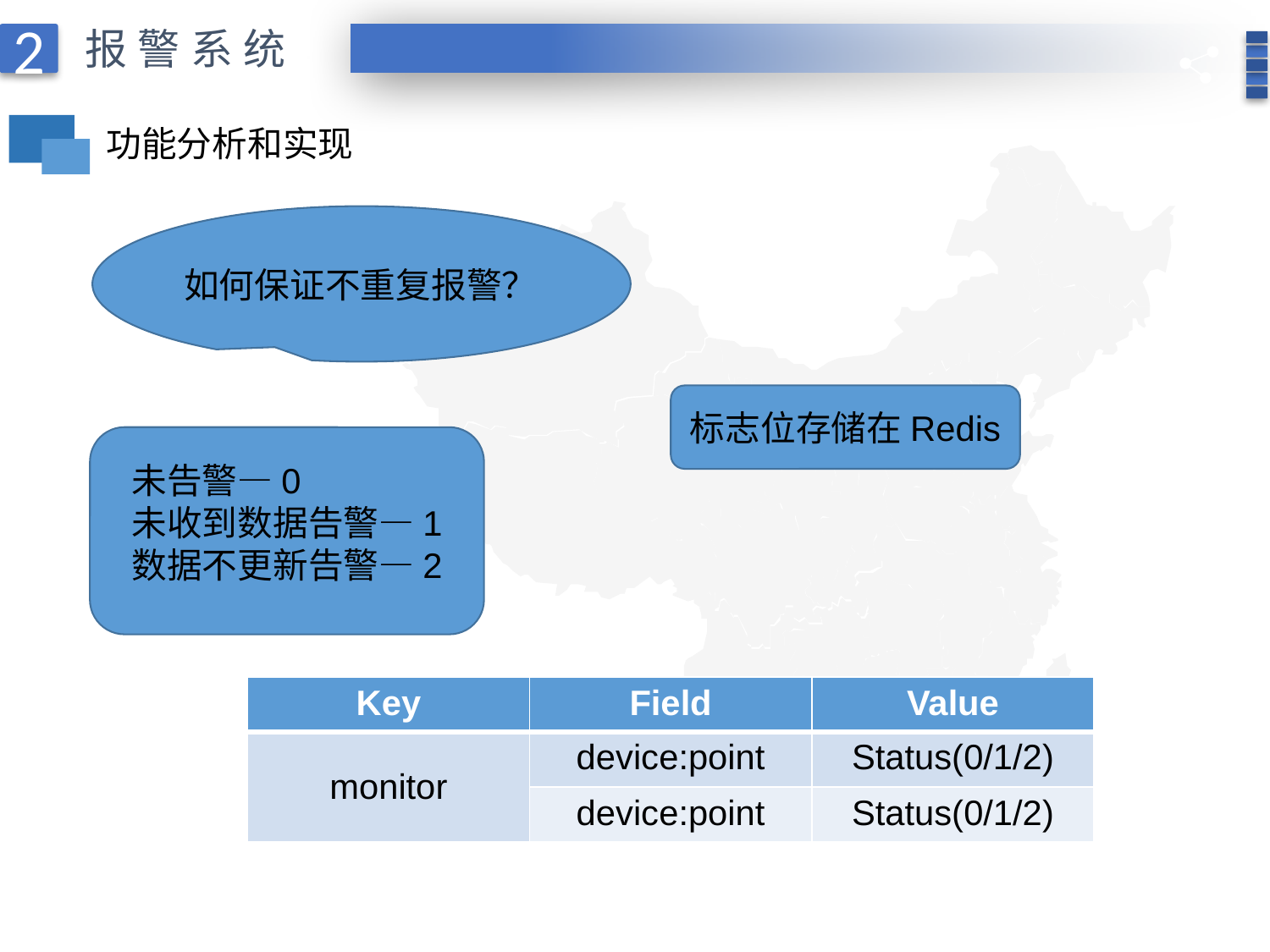

报警系统
2

功能分析和实现
如何保证不重复报警？
标志位存储在Redis

未告警—0
未收到数据告警—1
数据不更新告警—2
| Key | Field | Value |
| --- | --- | --- |
| monitor | device:point | Status(0/1/2) |
|  | device:point | Status(0/1/2) |